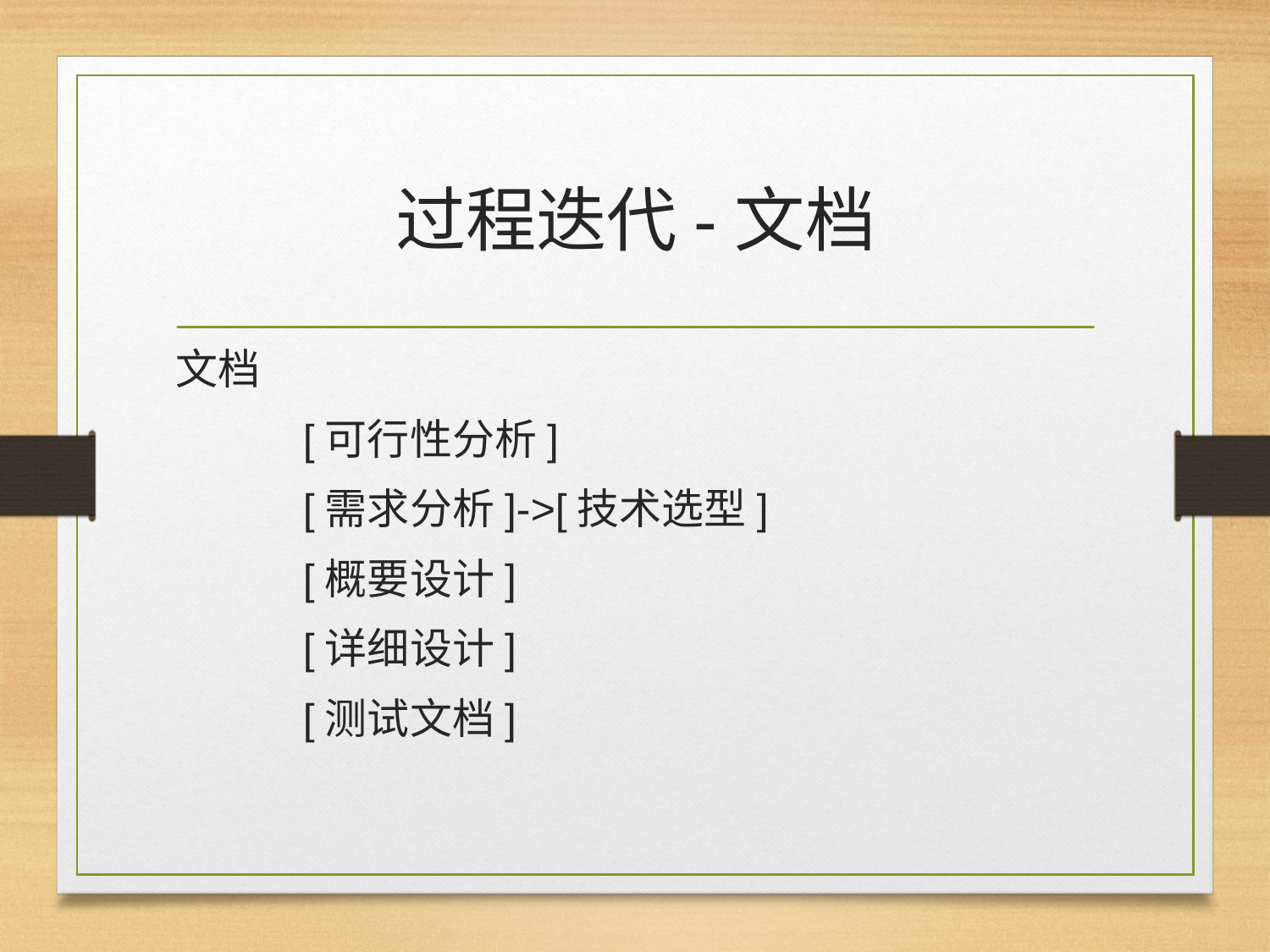

# 过程迭代-文档
文档
	[可行性分析]
	[需求分析]->[技术选型]
	[概要设计]
	[详细设计]
	[测试文档]